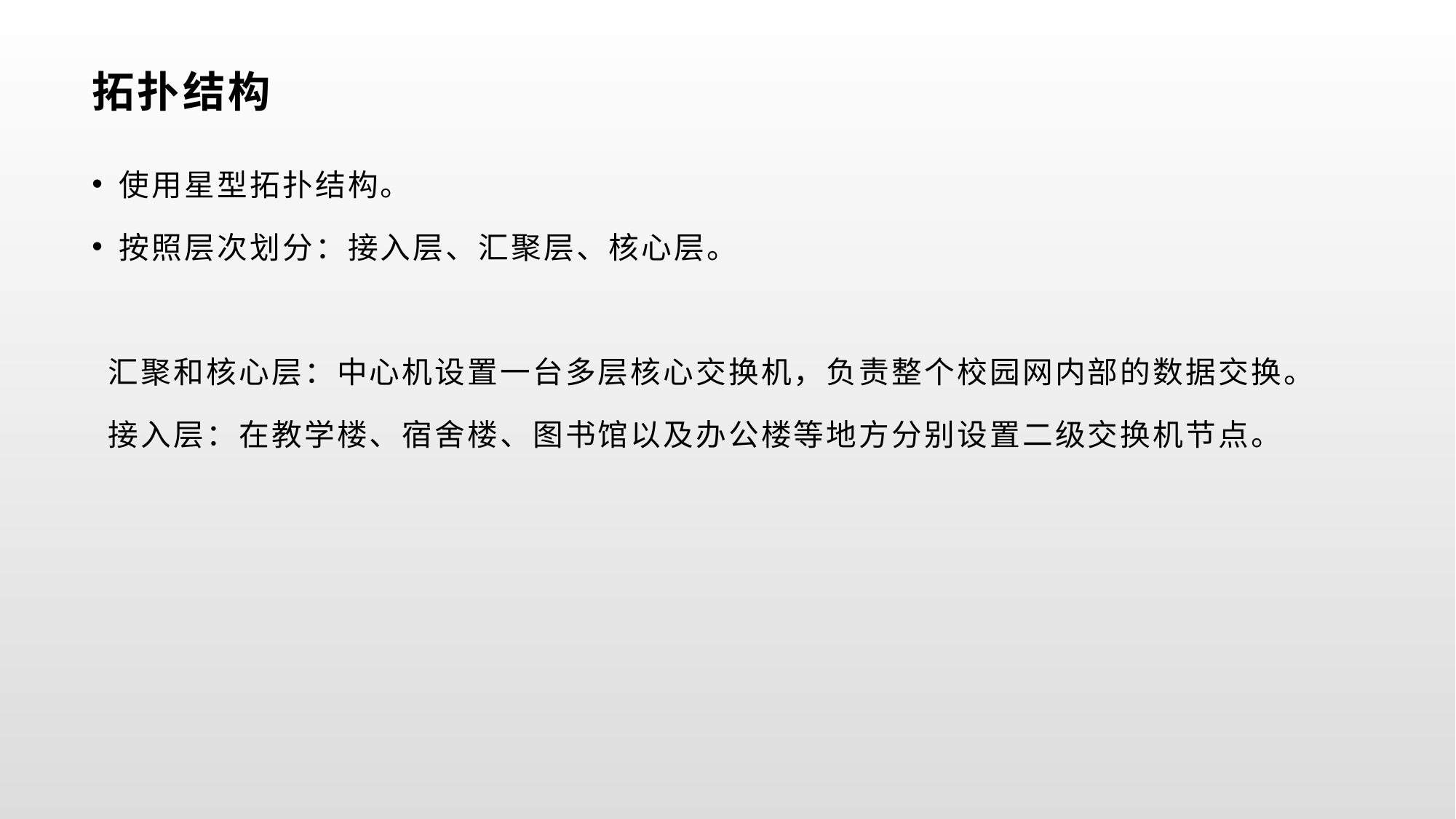

# 拓扑结构
使用星型拓扑结构。
按照层次划分：接入层、汇聚层、核心层。

 汇聚和核心层：中心机设置一台多层核心交换机，负责整个校园网内部的数据交换。
 接入层：在教学楼、宿舍楼、图书馆以及办公楼等地方分别设置二级交换机节点。